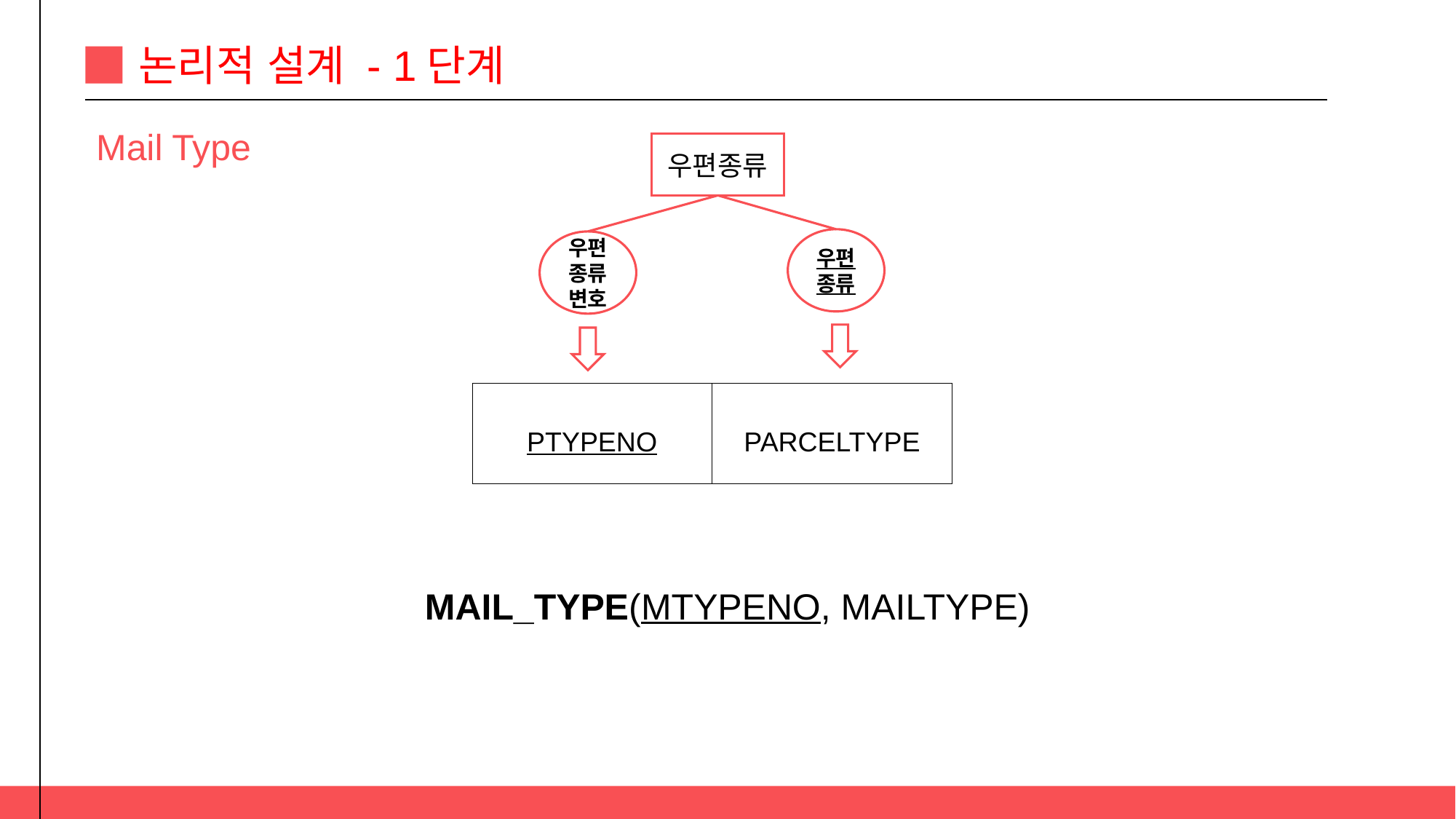

논리적 설계 - 1단계

Mail Type

우편종류
우편종류
우편종류변호

| PTYPENO | PARCELTYPE |
| --- | --- |
MAIL_TYPE(MTYPENO, MAILTYPE)